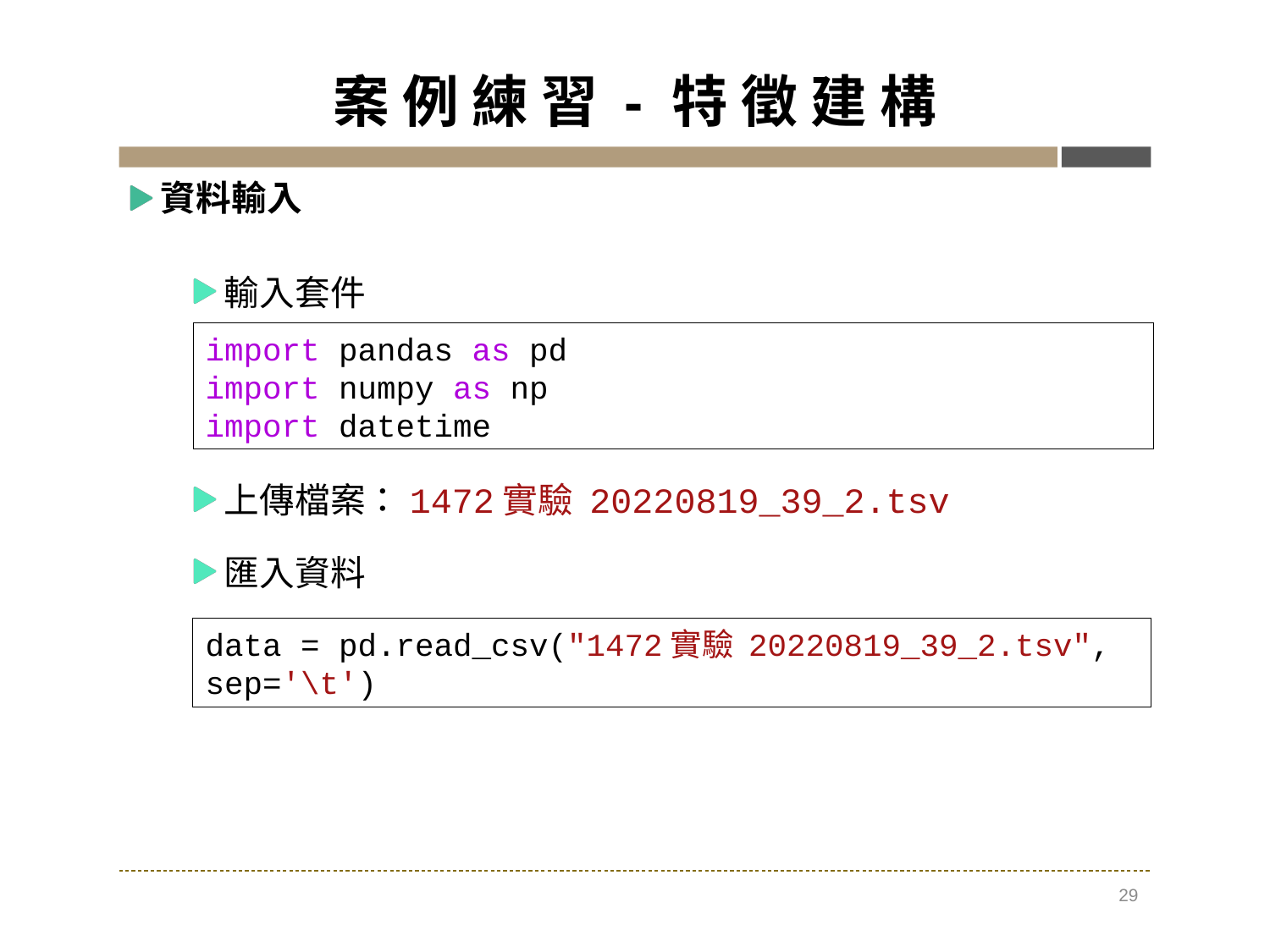

# 案 例 練 習 - 特 徵 建 構
資料輸入
輸入套件

上傳檔案：1472實驗 20220819_39_2.tsv
匯入資料

import pandas as pd
import numpy as np
import datetime
data = pd.read_csv("1472實驗 20220819_39_2.tsv", sep='\t')
29